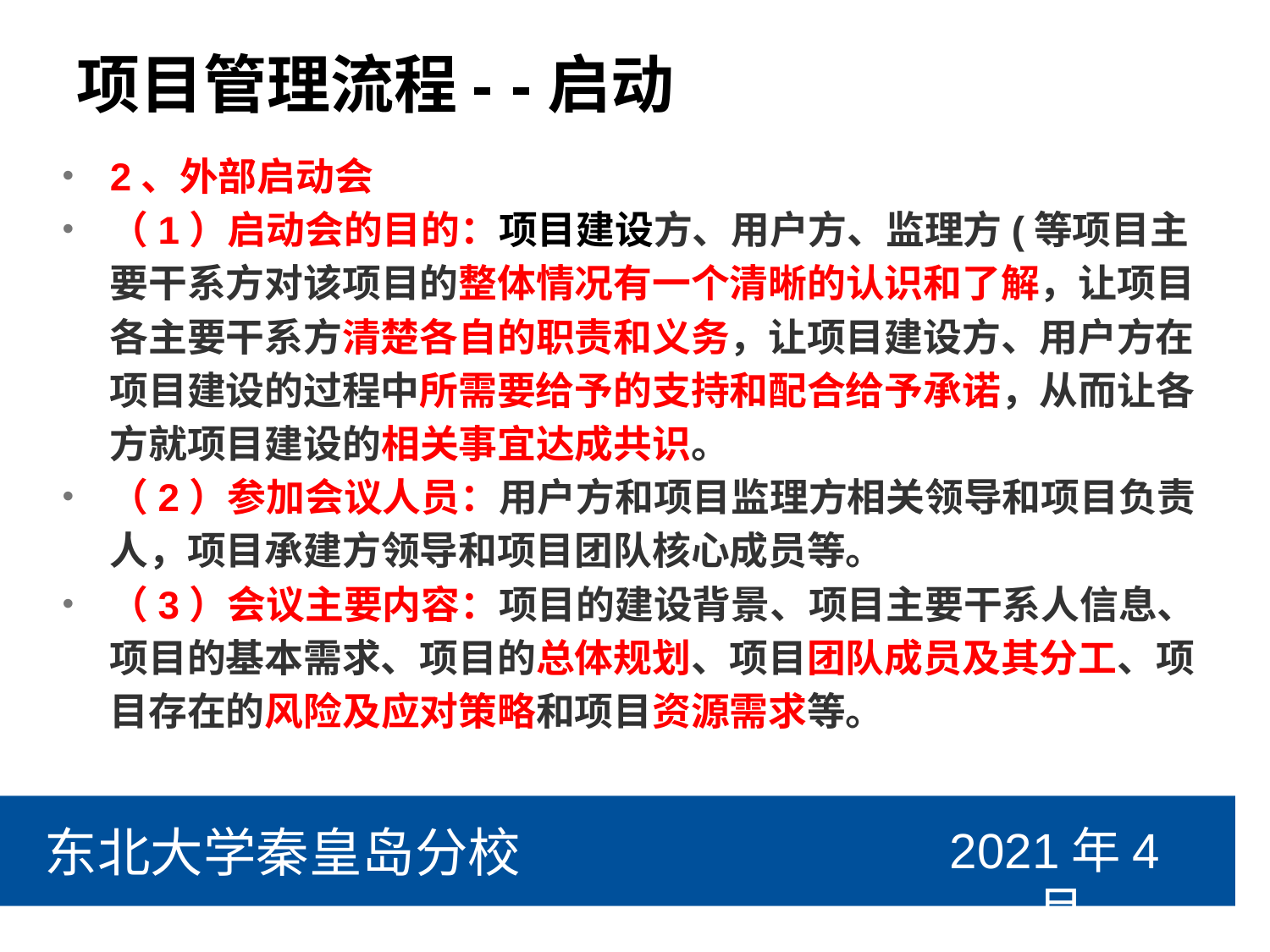

# 项目管理流程- -启动
2、外部启动会
（1）启动会的目的：项目建设方、用户方、监理方(等项目主要干系方对该项目的整体情况有一个清晰的认识和了解，让项目各主要干系方清楚各自的职责和义务，让项目建设方、用户方在项目建设的过程中所需要给予的支持和配合给予承诺，从而让各方就项目建设的相关事宜达成共识。
（2）参加会议人员：用户方和项目监理方相关领导和项目负责人，项目承建方领导和项目团队核心成员等。
（3）会议主要内容：项目的建设背景、项目主要干系人信息、项目的基本需求、项目的总体规划、项目团队成员及其分工、项目存在的风险及应对策略和项目资源需求等。